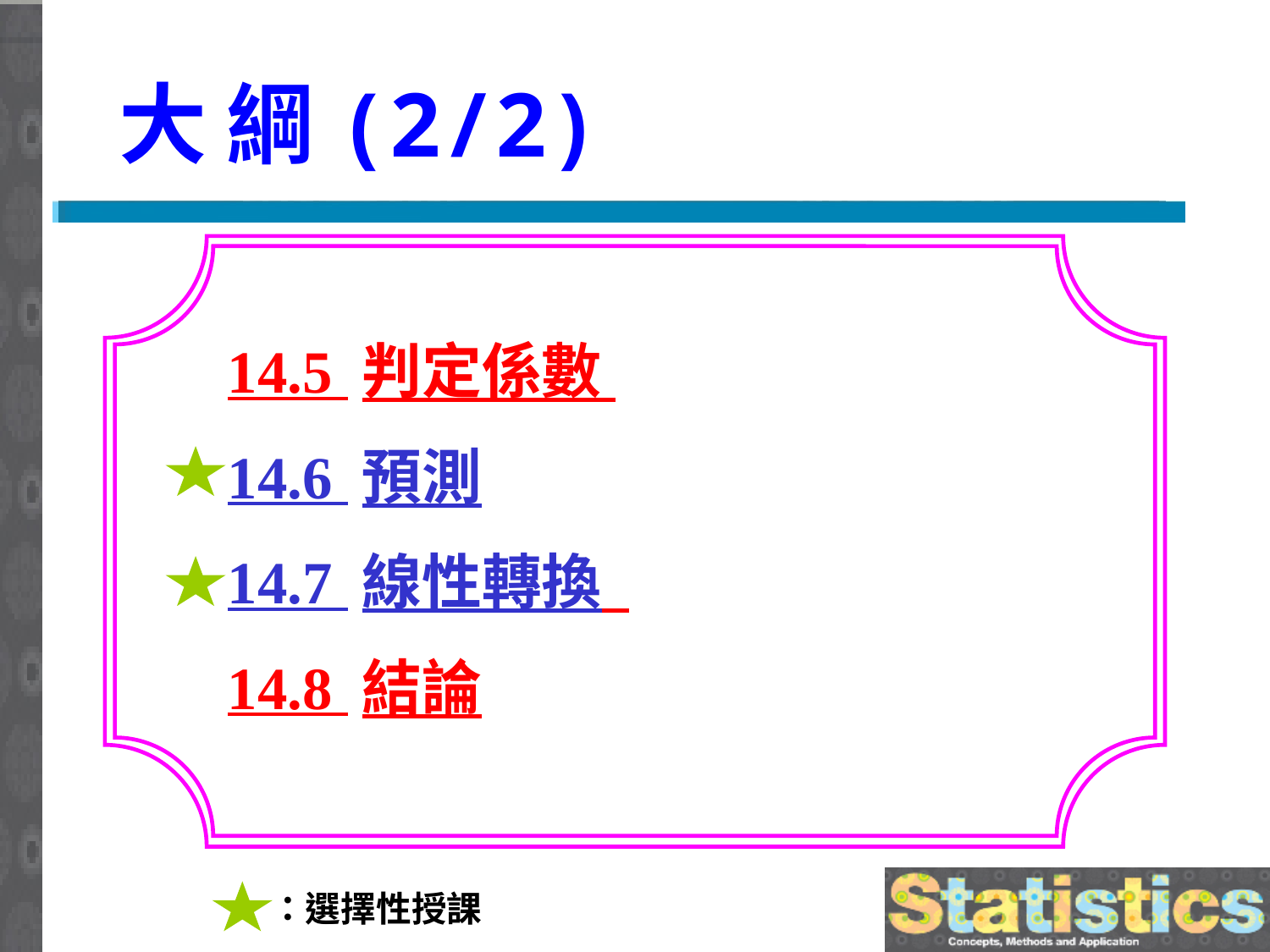

# 大 綱(2/2)

14.5 判定係數
14.6 預測
14.7 線性轉換
14.8 結論

：選擇性授課